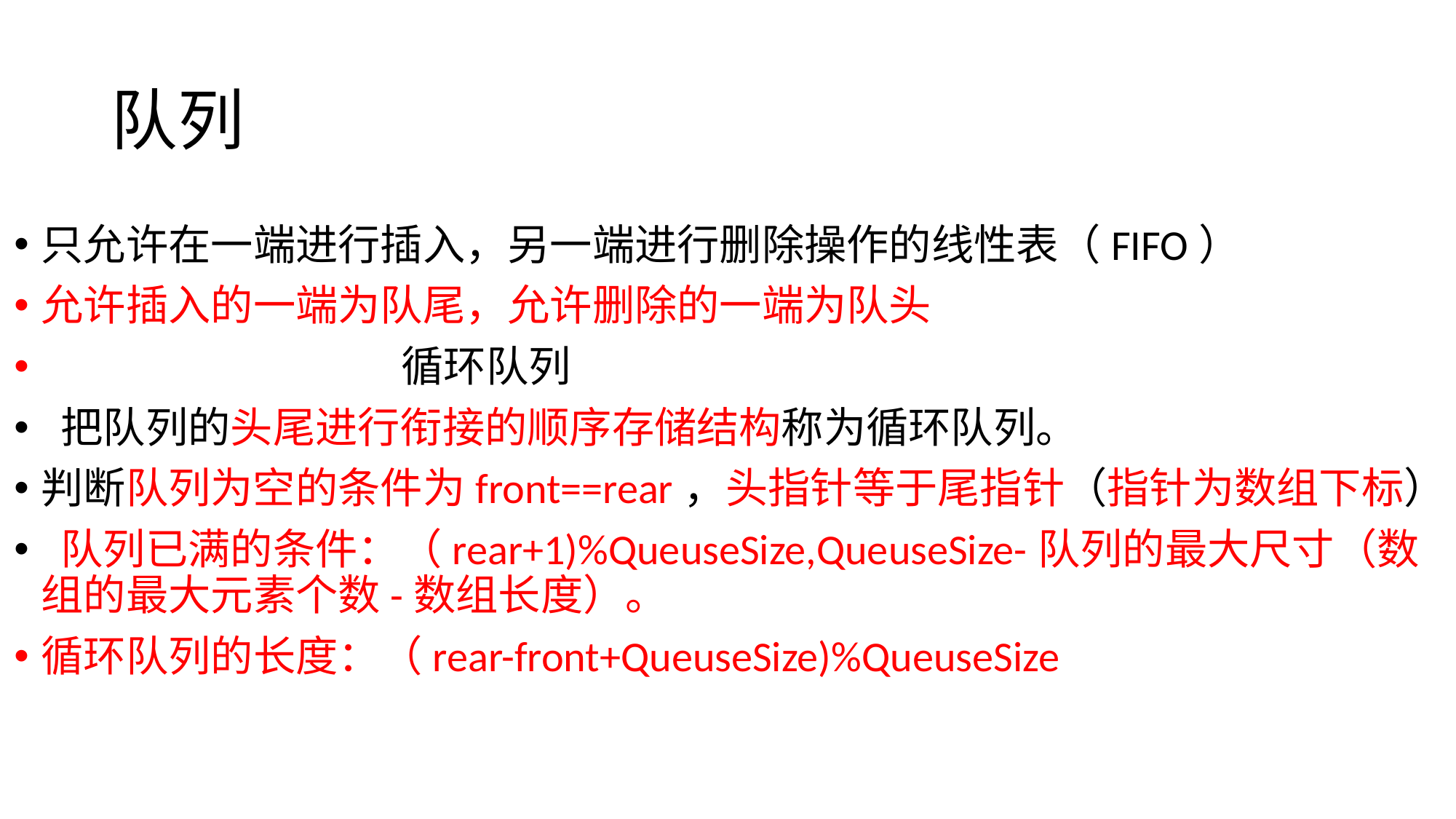

# 队列
只允许在一端进行插入，另一端进行删除操作的线性表（FIFO）
允许插入的一端为队尾，允许删除的一端为队头
                                     循环队列
 把队列的头尾进行衔接的顺序存储结构称为循环队列。
判断队列为空的条件为front==rear，头指针等于尾指针（指针为数组下标）
 队列已满的条件：（rear+1)%QueuseSize,QueuseSize-队列的最大尺寸（数组的最大元素个数-数组长度）。
循环队列的长度：（rear-front+QueuseSize)%QueuseSize